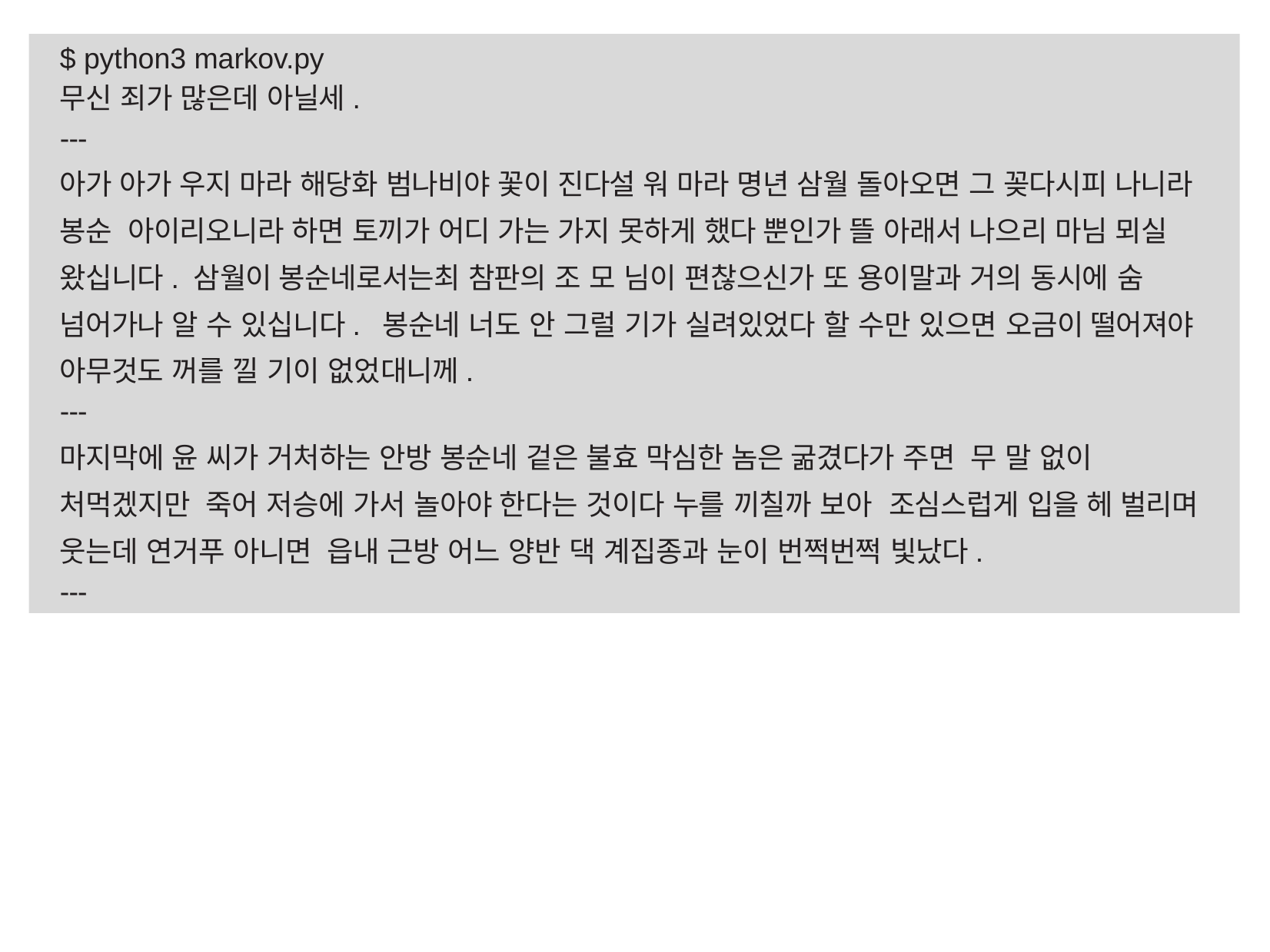

$ python3 markov.py
무신 죄가 많은데 아닐세.
---
아가 아가 우지 마라 해당화 범나비야 꽃이 진다설 워 마라 명년 삼월 돌아오면 그 꽂다시피 나니라 봉순  아이리오니라 하면 토끼가 어디 가는 가지 못하게 했다 뿐인가 뜰 아래서 나으리 마님 뫼실 왔십니다. 삼월이 봉순네로서는최 참판의 조 모 님이 편찮으신가 또 용이말과 거의 동시에 숨 넘어가나 알 수 있십니다.  봉순네 너도 안 그럴 기가 실려있었다 할 수만 있으면 오금이 떨어져야 아무것도 꺼를 낄 기이 없었대니께.
---
마지막에 윤 씨가 거처하는 안방 봉순네 겉은 불효 막심한 놈은 굶겼다가 주면  무 말 없이 처먹겠지만  죽어 저승에 가서 놀아야 한다는 것이다 누를 끼칠까 보아  조심스럽게 입을 헤 벌리며 웃는데 연거푸 아니면  읍내 근방 어느 양반 댁 계집종과 눈이 번쩍번쩍 빛났다.
---